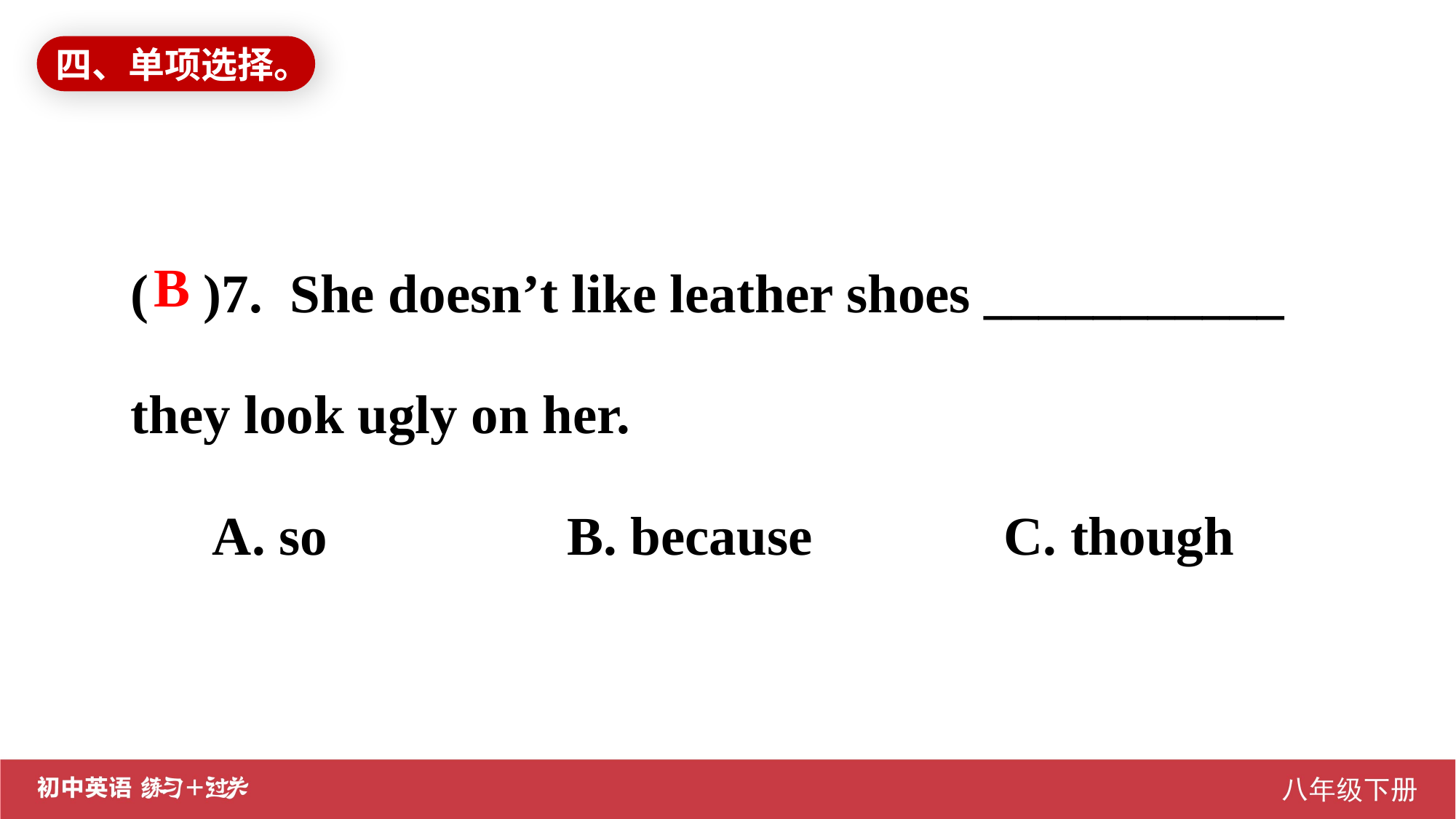

四、单项选择。
(    )7.  She doesn’t like leather shoes ___________ they look ugly on her.
      A. so			B. because		C. though
B